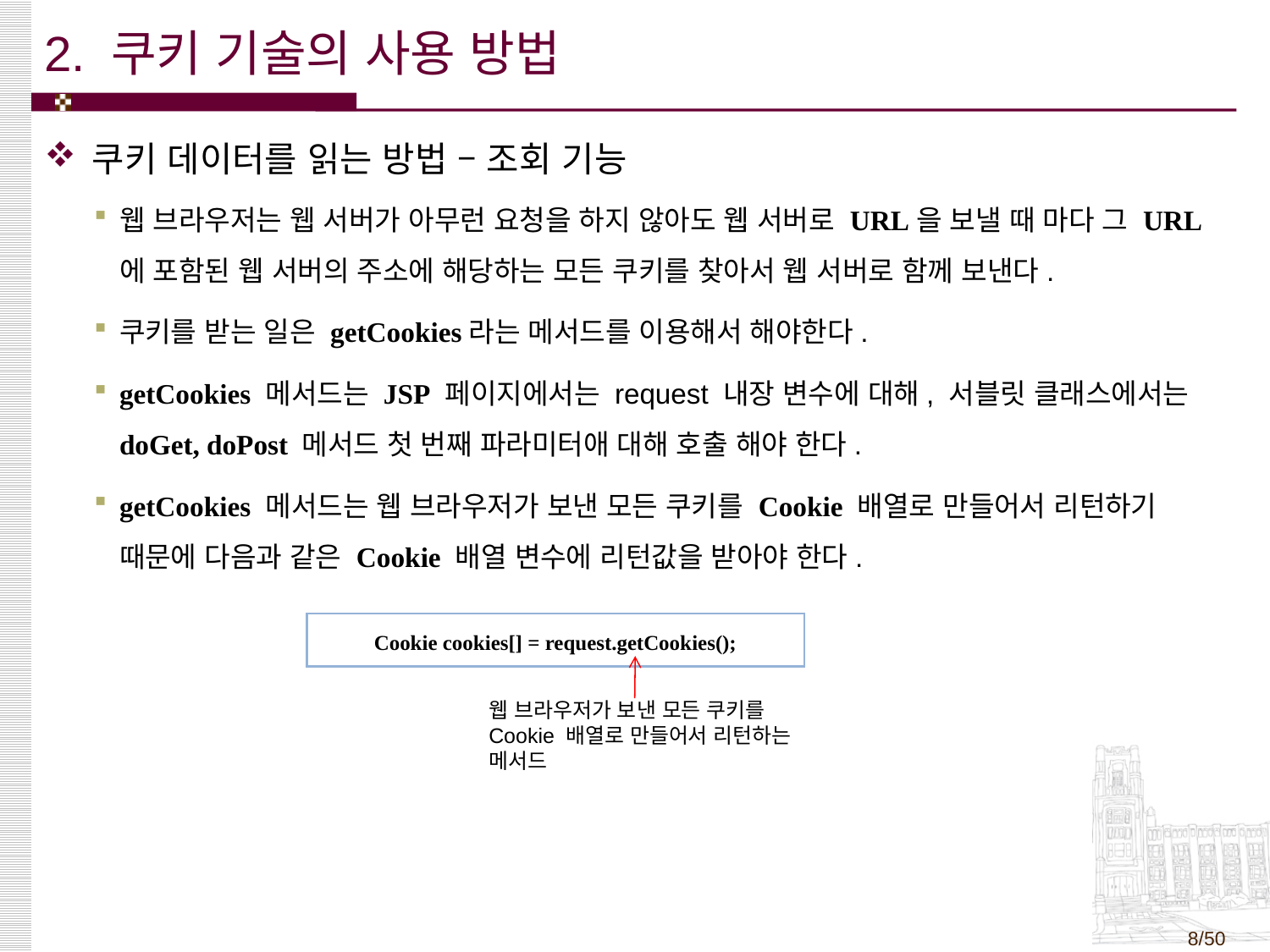

# 2. 쿠키 기술의 사용 방법
쿠키 데이터를 읽는 방법 – 조회 기능
웹 브라우저는 웹 서버가 아무런 요청을 하지 않아도 웹 서버로 URL을 보낼 때 마다 그 URL에 포함된 웹 서버의 주소에 해당하는 모든 쿠키를 찾아서 웹 서버로 함께 보낸다.
쿠키를 받는 일은 getCookies라는 메서드를 이용해서 해야한다.
getCookies 메서드는 JSP 페이지에서는 request 내장 변수에 대해, 서블릿 클래스에서는 doGet, doPost 메서드 첫 번째 파라미터애 대해 호출 해야 한다.
getCookies 메서드는 웹 브라우저가 보낸 모든 쿠키를 Cookie 배열로 만들어서 리턴하기 때문에 다음과 같은 Cookie 배열 변수에 리턴값을 받아야 한다.

| Cookie cookies[] = request.getCookies(); |
| --- |
웹 브라우저가 보낸 모든 쿠키를
Cookie 배열로 만들어서 리턴하는 메서드